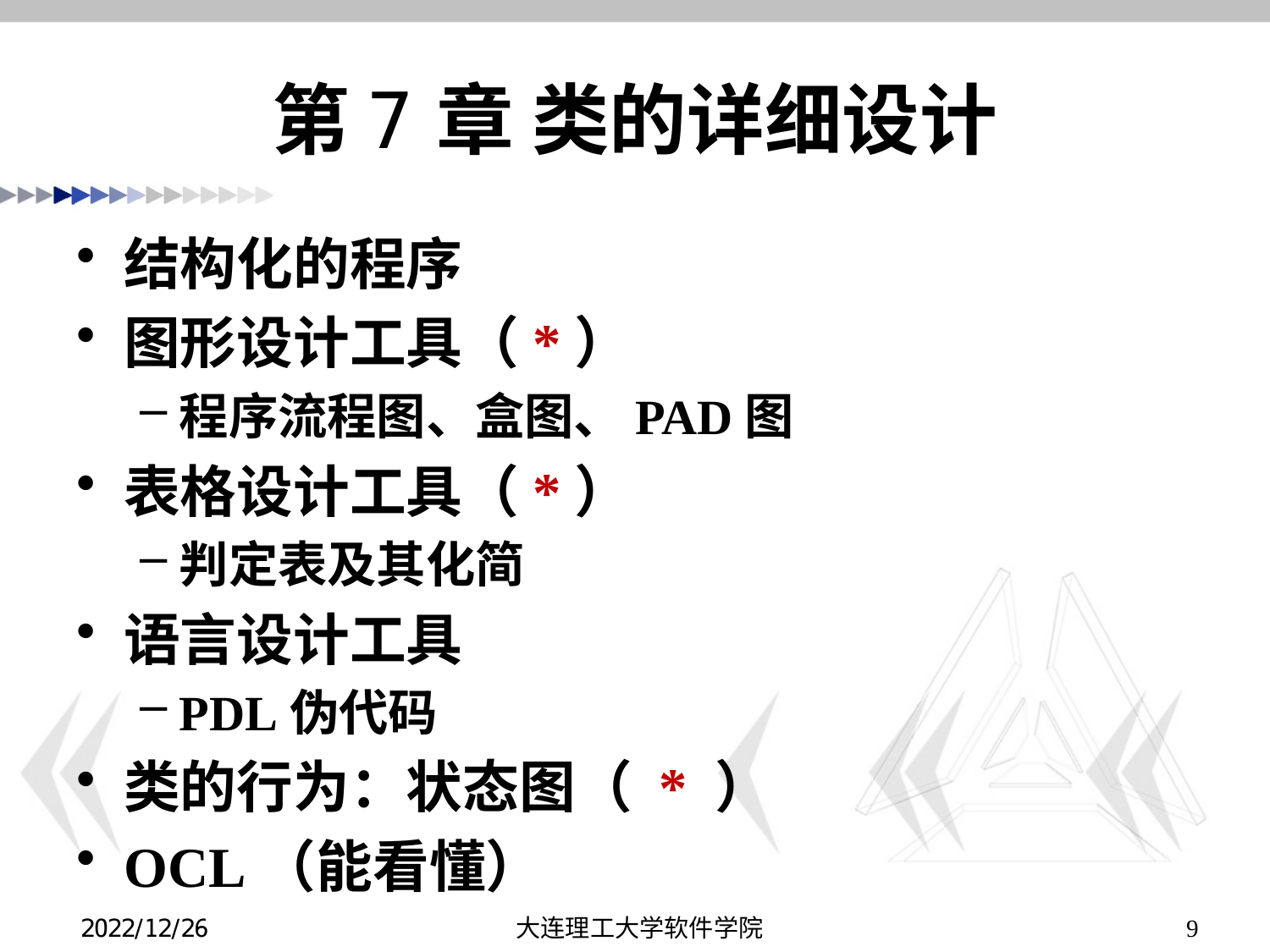

# 第7章 类的详细设计
结构化的程序
图形设计工具（*）
程序流程图、盒图、PAD图
表格设计工具（*）
判定表及其化简
语言设计工具
PDL伪代码
类的行为：状态图（ * ）
OCL（能看懂）
2022/12/26
大连理工大学软件学院
9